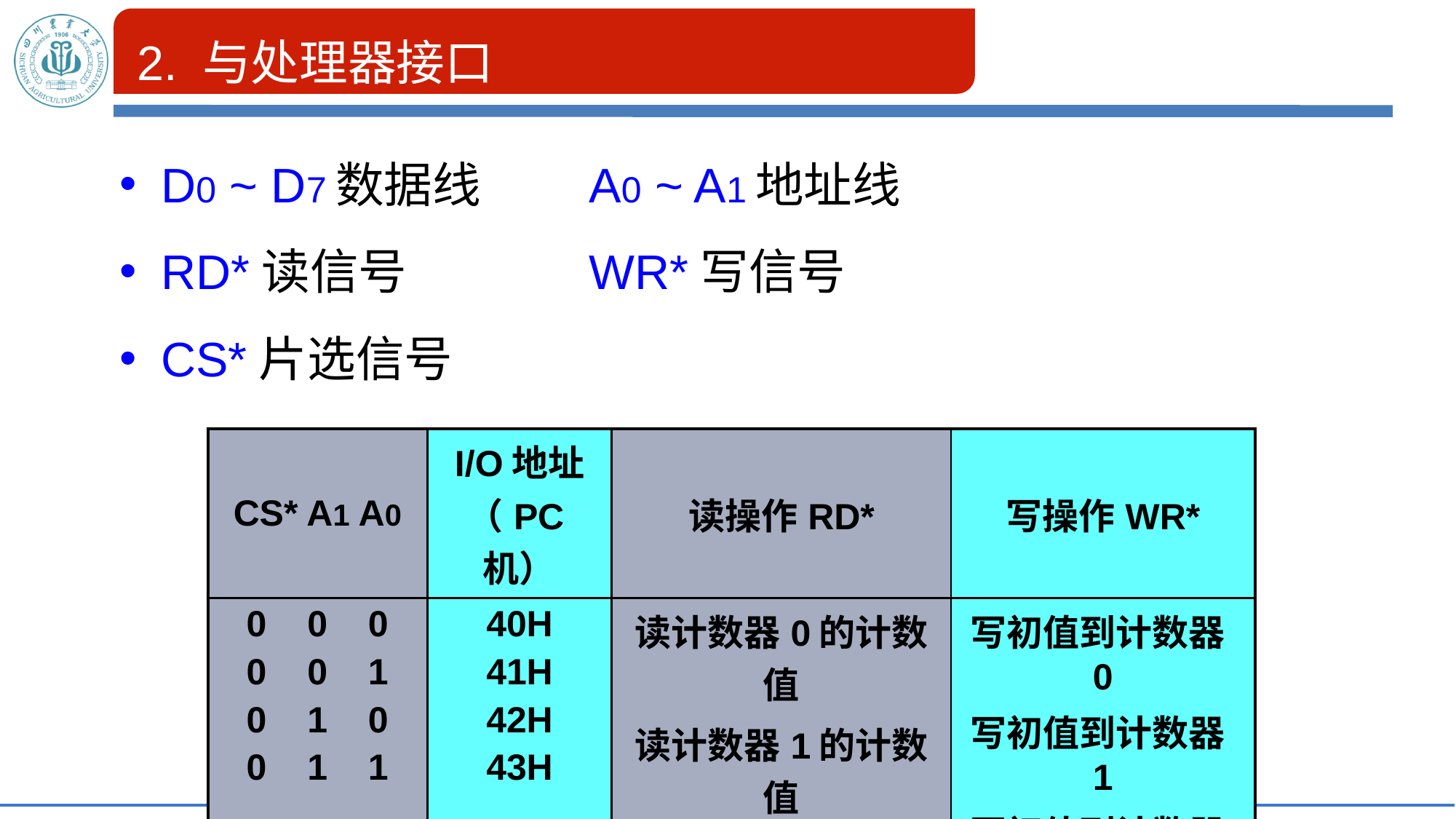

# 2. 与处理器接口
D0 ~ D7数据线	A0 ~ A1地址线
RD*读信号	WR*写信号
CS*片选信号
| CS\* A1 A0 | I/O地址（PC机） | 读操作RD\* | 写操作WR\* |
| --- | --- | --- | --- |
| 0 0 0 0 0 1 0 1 0 0 1 1 | 40H 41H 42H 43H | 读计数器0的计数值 读计数器1的计数值 读计数器2的计数值 无操作 | 写初值到计数器0 写初值到计数器1 写初值到计数器2 写控制字 |